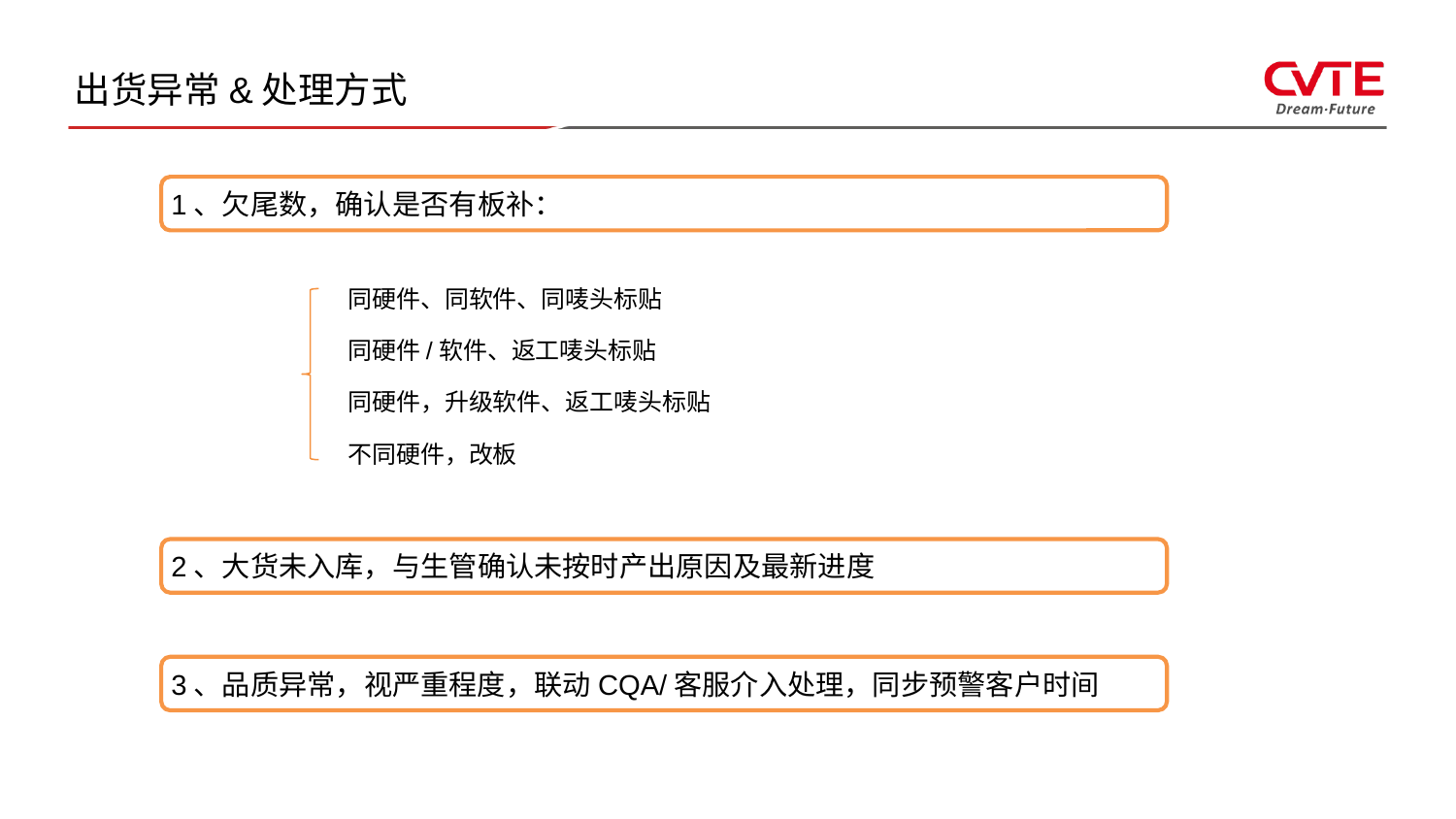

出货异常&处理方式
1、欠尾数，确认是否有板补：
同硬件、同软件、同唛头标贴

同硬件/软件、返工唛头标贴
同硬件，升级软件、返工唛头标贴
不同硬件，改板
2、大货未入库，与生管确认未按时产出原因及最新进度
3、品质异常，视严重程度，联动CQA/客服介入处理，同步预警客户时间